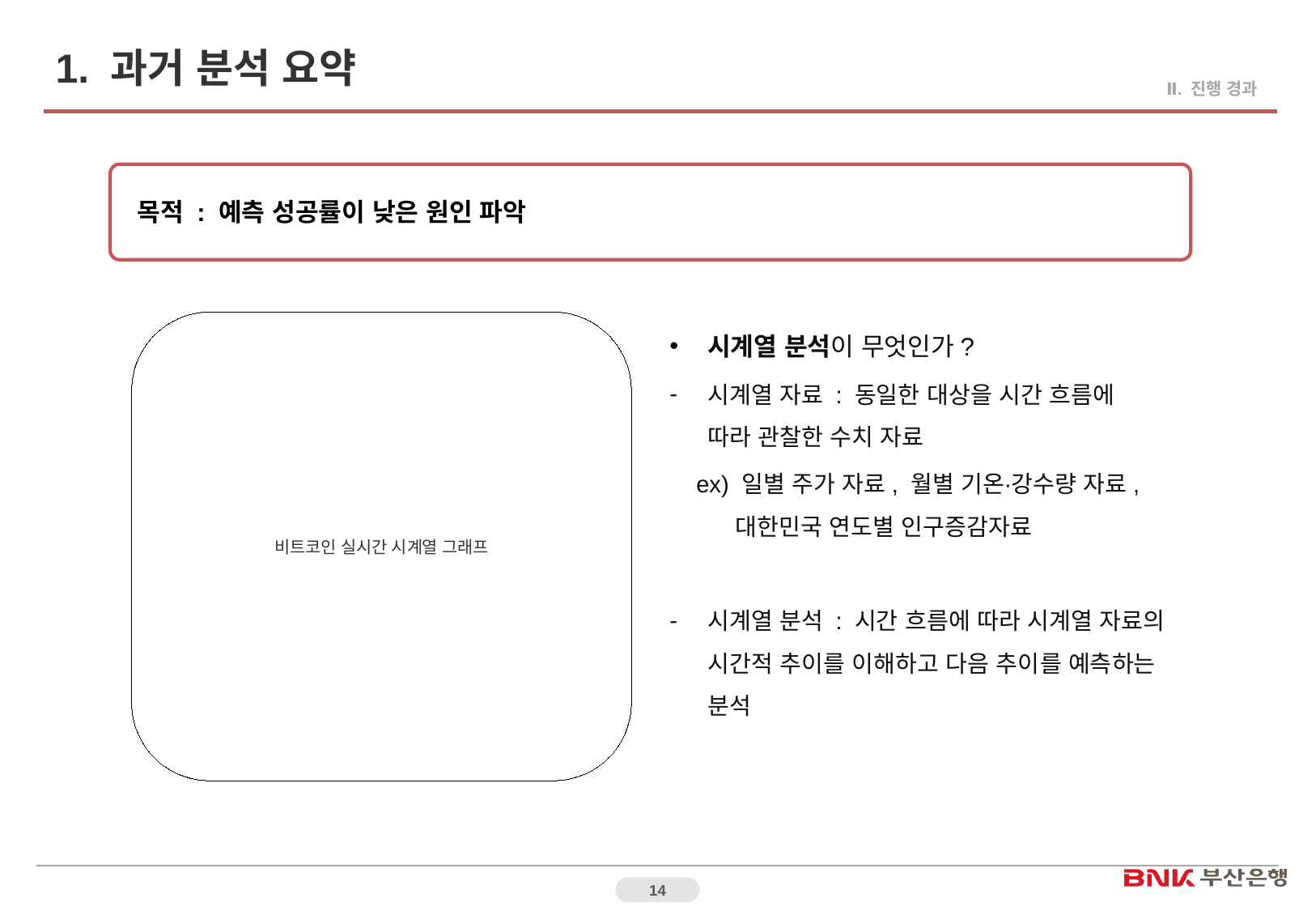

1. 과거 분석 요약
Ⅱ. 진행 경과

목적 : 예측 성공률이 낮은 원인 파악

시계열 분석이 무엇인가?
시계열 자료 : 동일한 대상을 시간 흐름에
따라 관찰한 수치 자료
    ex) 일별 주가 자료, 월별 기온∙강수량 자료,
         대한민국 연도별 인구증감자료

시계열 분석 : 시간 흐름에 따라 시계열 자료의 시간적 추이를 이해하고 다음 추이를 예측하는 분석
비트코인 실시간 시계열 그래프